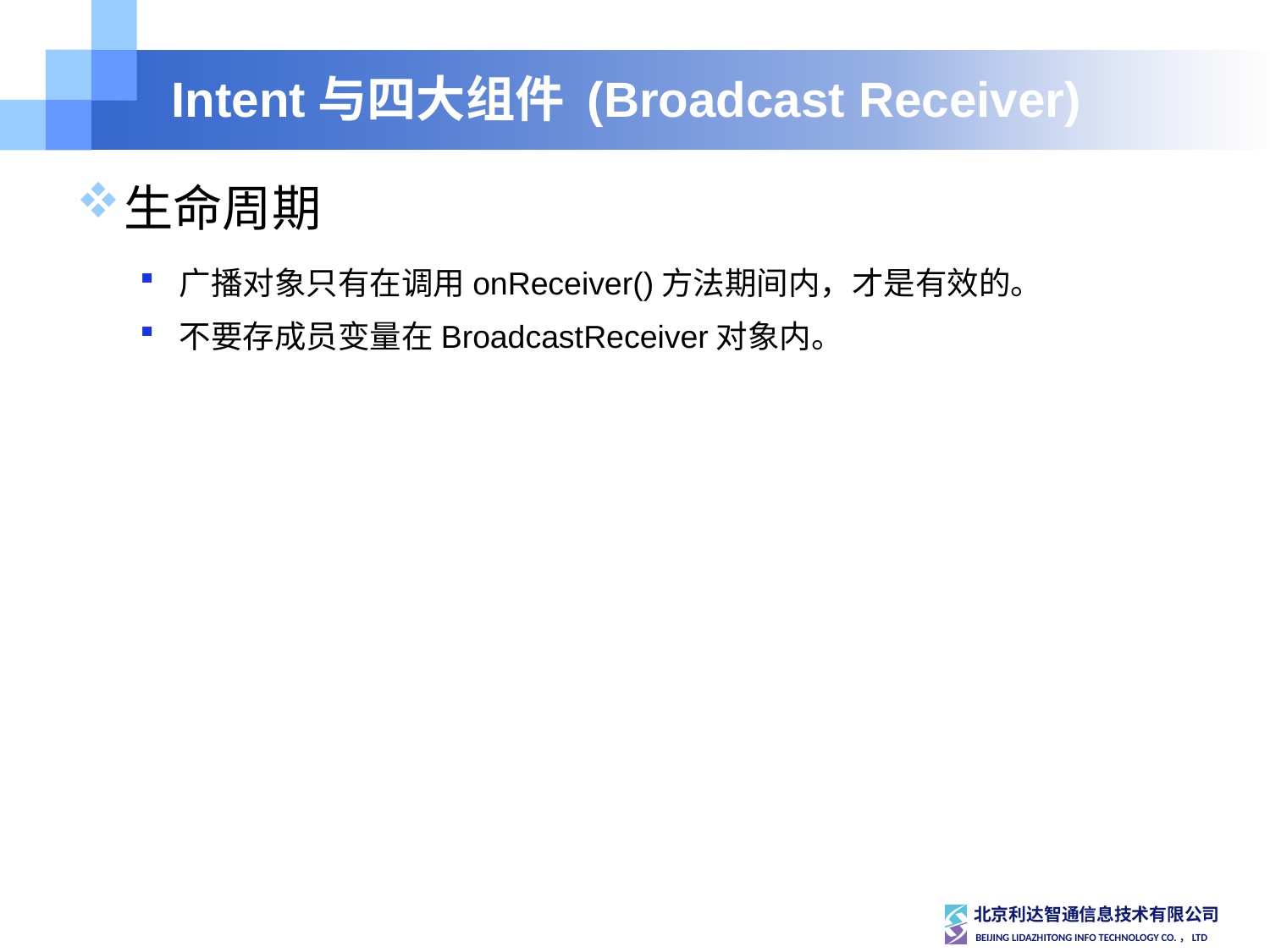

# Intent与四大组件 (Broadcast Receiver)
生命周期
广播对象只有在调用onReceiver()方法期间内，才是有效的。
不要存成员变量在BroadcastReceiver对象内。